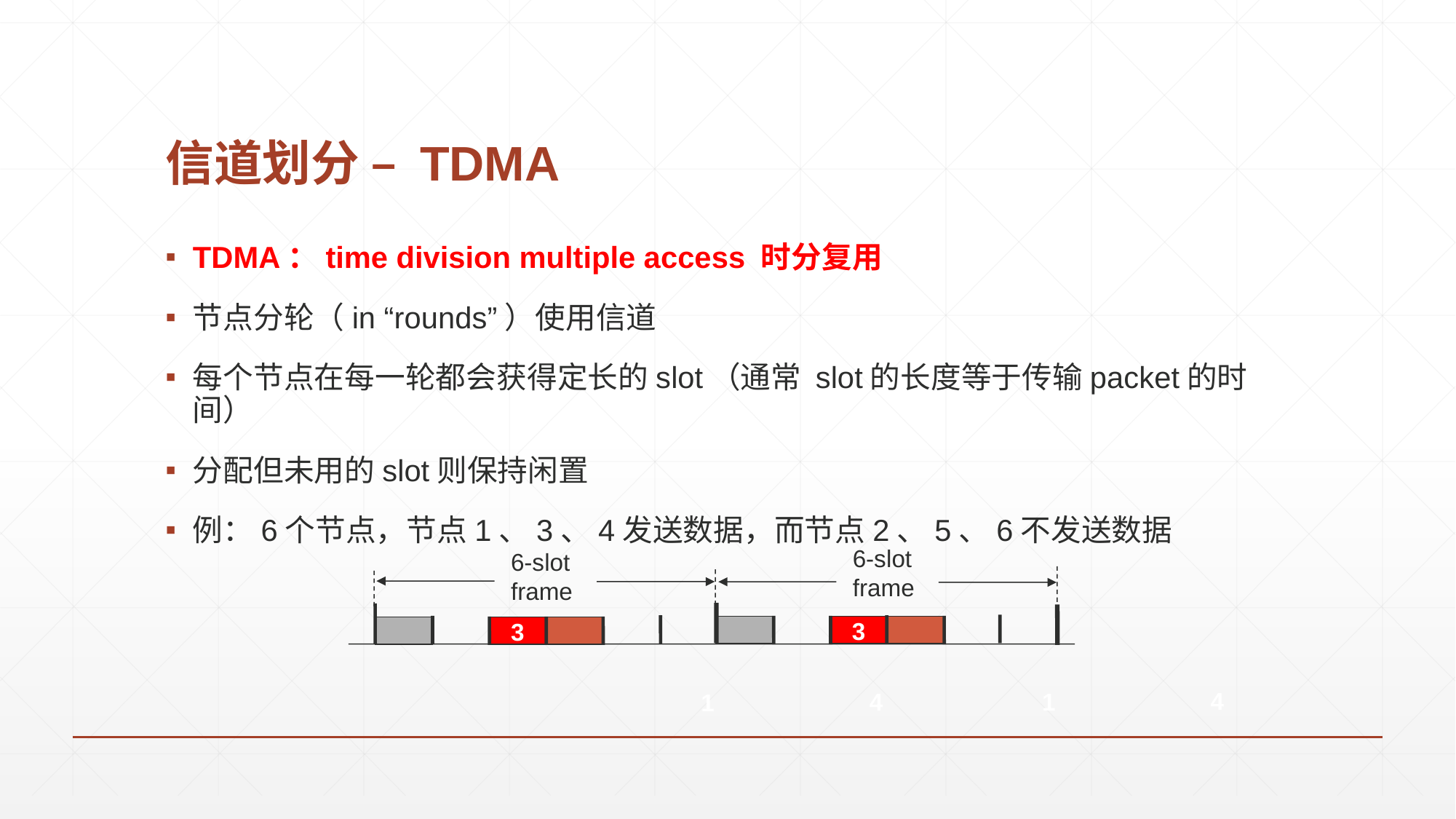

# 信道划分 – TDMA
TDMA：time division multiple access 时分复用
节点分轮（in “rounds”）使用信道
每个节点在每一轮都会获得定长的slot（通常 slot的长度等于传输packet的时间）
分配但未用的slot则保持闲置
例：6个节点，节点1、3、4发送数据，而节点2、5、6不发送数据
6-slot
frame
6-slot
frame

3
3

4
4
1
1